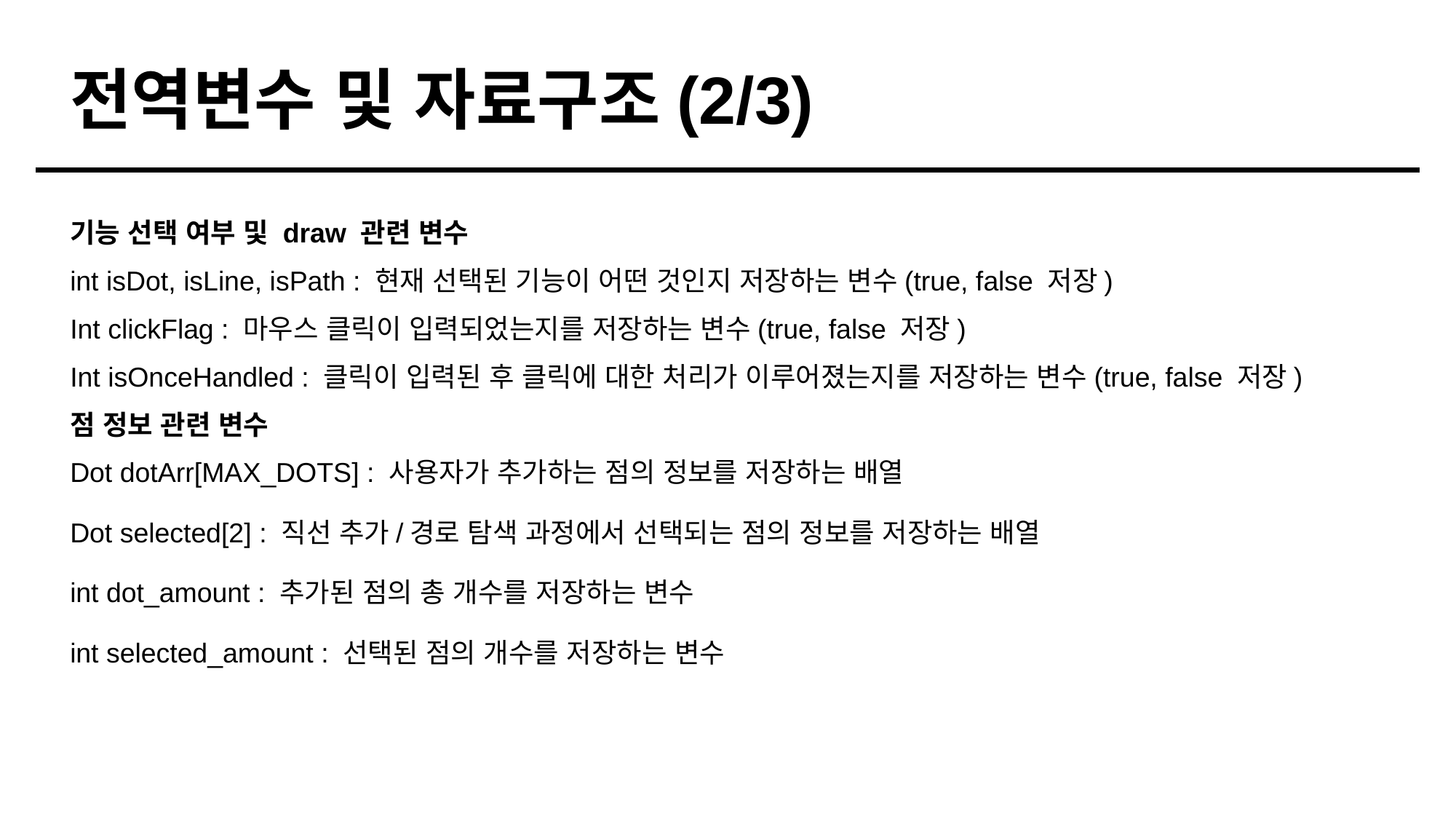

# 전역변수 및 자료구조(2/3)
기능 선택 여부 및 draw 관련 변수
int isDot, isLine, isPath : 현재 선택된 기능이 어떤 것인지 저장하는 변수(true, false 저장)
Int clickFlag : 마우스 클릭이 입력되었는지를 저장하는 변수(true, false 저장)
Int isOnceHandled : 클릭이 입력된 후 클릭에 대한 처리가 이루어졌는지를 저장하는 변수(true, false 저장)
점 정보 관련 변수
Dot dotArr[MAX_DOTS] : 사용자가 추가하는 점의 정보를 저장하는 배열
Dot selected[2] : 직선 추가/경로 탐색 과정에서 선택되는 점의 정보를 저장하는 배열
int dot_amount : 추가된 점의 총 개수를 저장하는 변수
int selected_amount : 선택된 점의 개수를 저장하는 변수